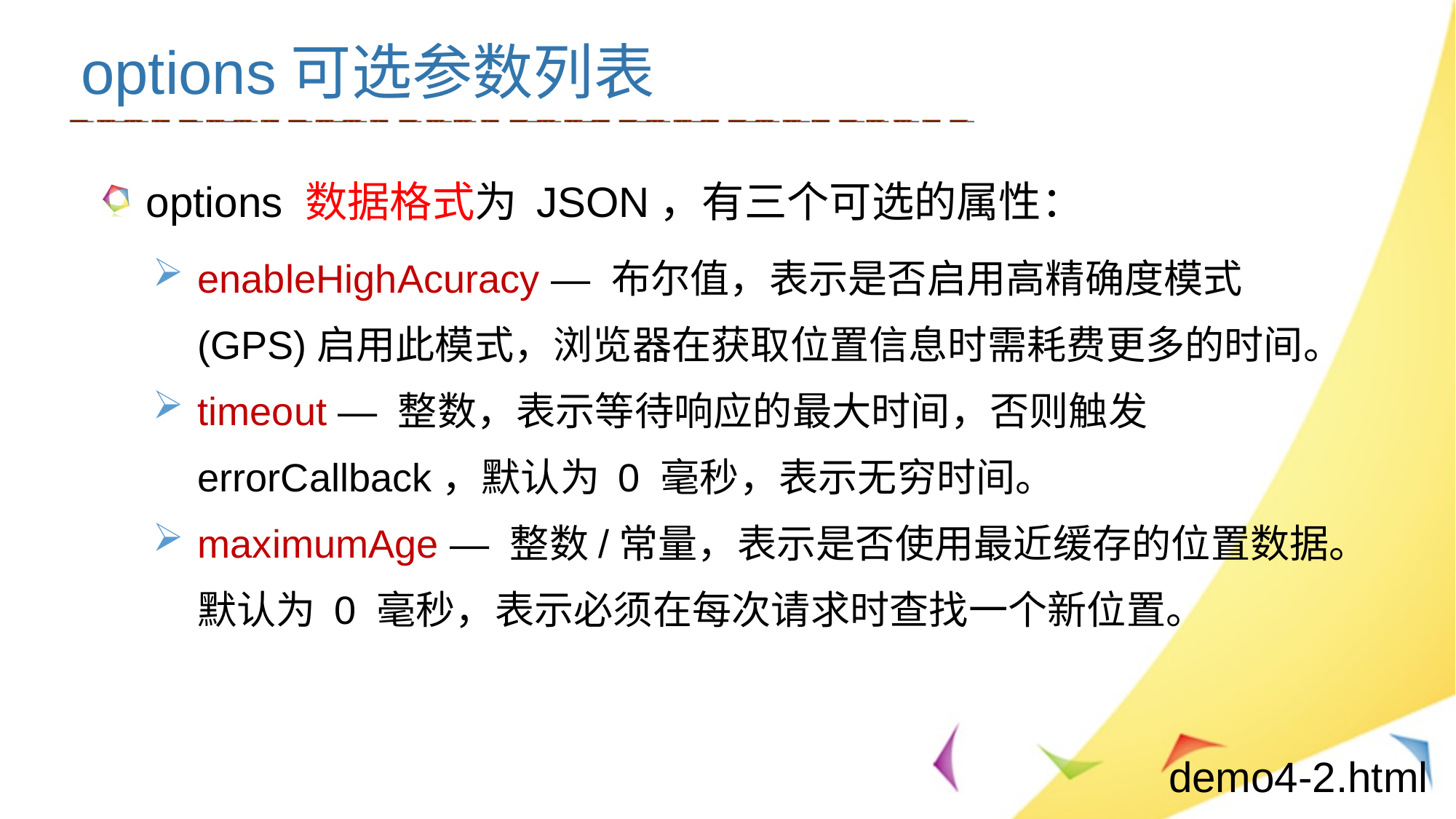

options可选参数列表

options 数据格式为 JSON，有三个可选的属性：
enableHighAcuracy — 布尔值，表示是否启用高精确度模式(GPS)启用此模式，浏览器在获取位置信息时需耗费更多的时间。
timeout — 整数，表示等待响应的最大时间，否则触发 errorCallback，默认为 0 毫秒，表示无穷时间。
maximumAge — 整数/常量，表示是否使用最近缓存的位置数据。默认为 0 毫秒，表示必须在每次请求时查找一个新位置。

demo4-2.html